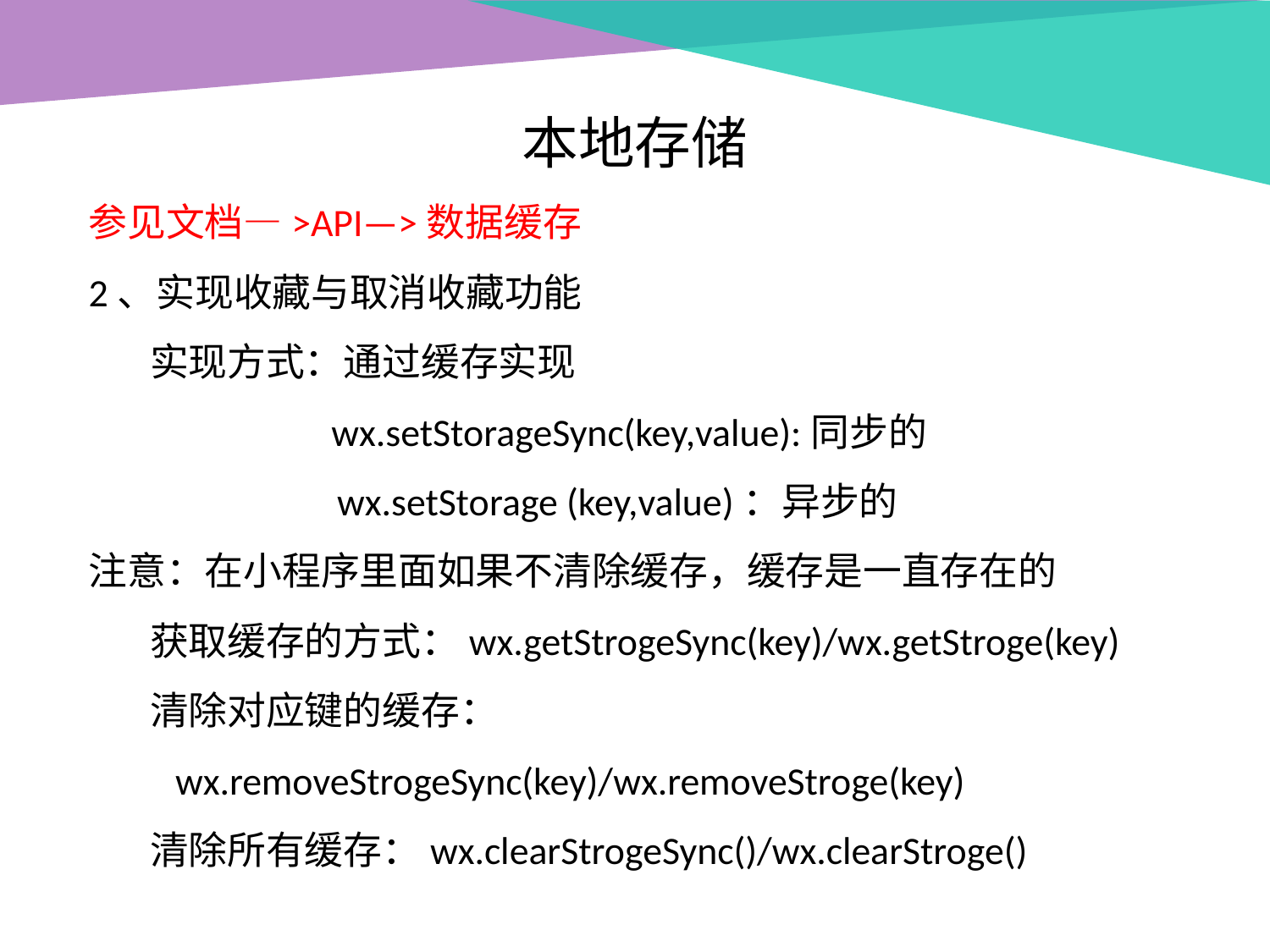

本地存储
参见文档—>API—>数据缓存
2、实现收藏与取消收藏功能
      实现方式：通过缓存实现
                            wx.setStorageSync(key,value):同步的
	              wx.setStorage (key,value)：异步的
注意：在小程序里面如果不清除缓存，缓存是一直存在的
      获取缓存的方式：wx.getStrogeSync(key)/wx.getStroge(key)
      清除对应键的缓存：
          wx.removeStrogeSync(key)/wx.removeStroge(key)
      清除所有缓存：wx.clearStrogeSync()/wx.clearStroge()